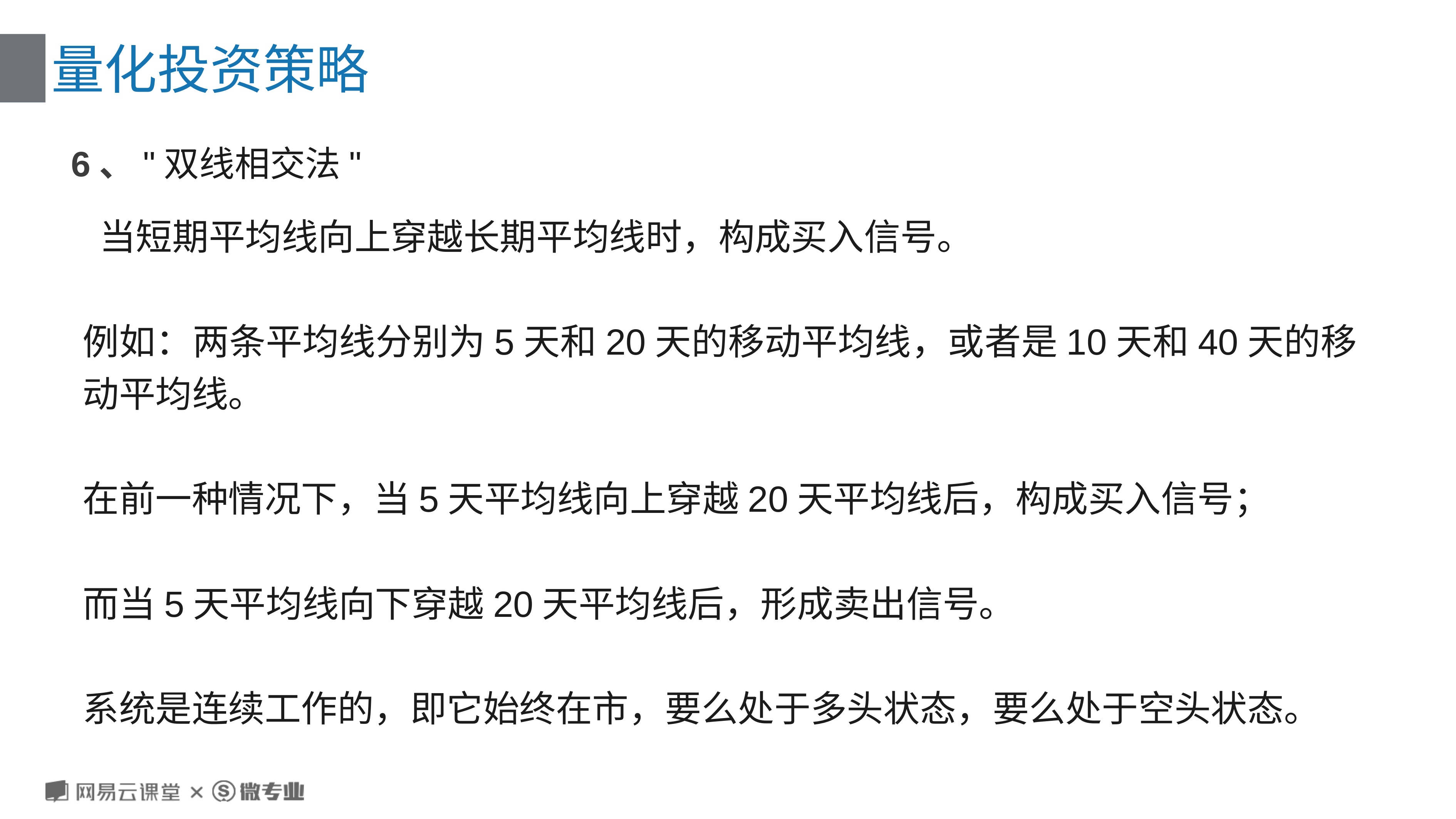

# 量化投资策略
6、"双线相交法"
 当短期平均线向上穿越长期平均线时，构成买入信号。

例如：两条平均线分别为5天和20天的移动平均线，或者是10天和40天的移动平均线。

在前一种情况下，当5天平均线向上穿越20天平均线后，构成买入信号；

而当5天平均线向下穿越20天平均线后，形成卖出信号。

系统是连续工作的，即它始终在市，要么处于多头状态，要么处于空头状态。